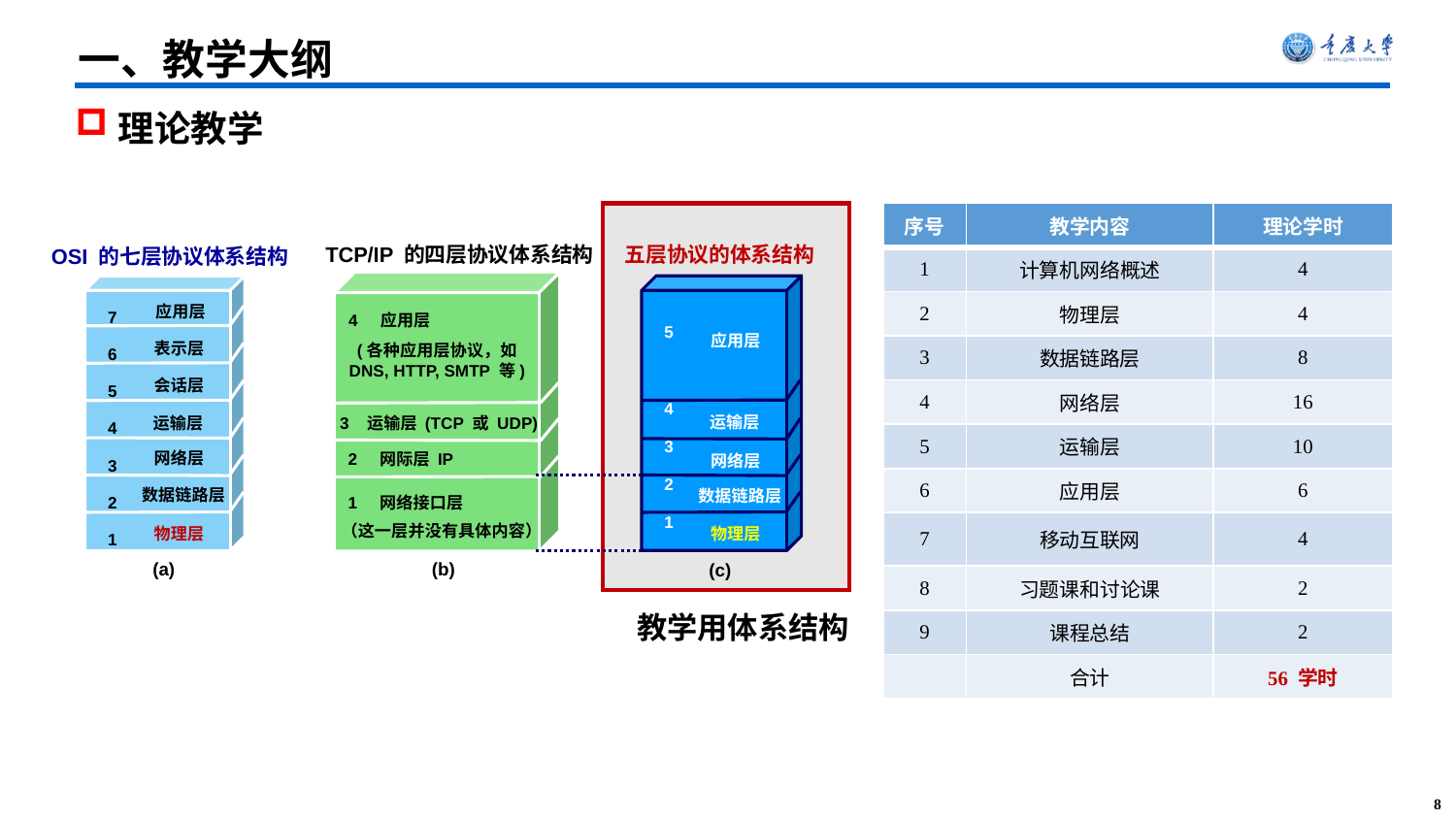

一、教学大纲
理论教学

| 序号 | 教学内容 | 理论学时 |
| --- | --- | --- |
| 1 | 计算机网络概述 | 4 |
| 2 | 物理层 | 4 |
| 3 | 数据链路层 | 8 |
| 4 | 网络层 | 16 |
| 5 | 运输层 | 10 |
| 6 | 应用层 | 6 |
| 7 | 移动互联网 | 4 |
| 8 | 习题课和讨论课 | 2 |
| 9 | 课程总结 | 2 |
|  | 合计 | 56 学时 |
五层协议的体系结构
TCP/IP 的四层协议体系结构
OSI 的七层协议体系结构

4    应用层
(各种应用层协议，如
DNS, HTTP, SMTP 等)

3   运输层 (TCP 或 UDP)

2    网际层 IP

1    网络接口层
（这一层并没有具体内容）

7
6
5
4
3
2
1
应用层

表示层

会话层

运输层

网络层

数据链路层

物理层

5

4
3
2
1
应用层

运输层

网络层

数据链路层

物理层
(a)
(b)
(c)
教学用体系结构